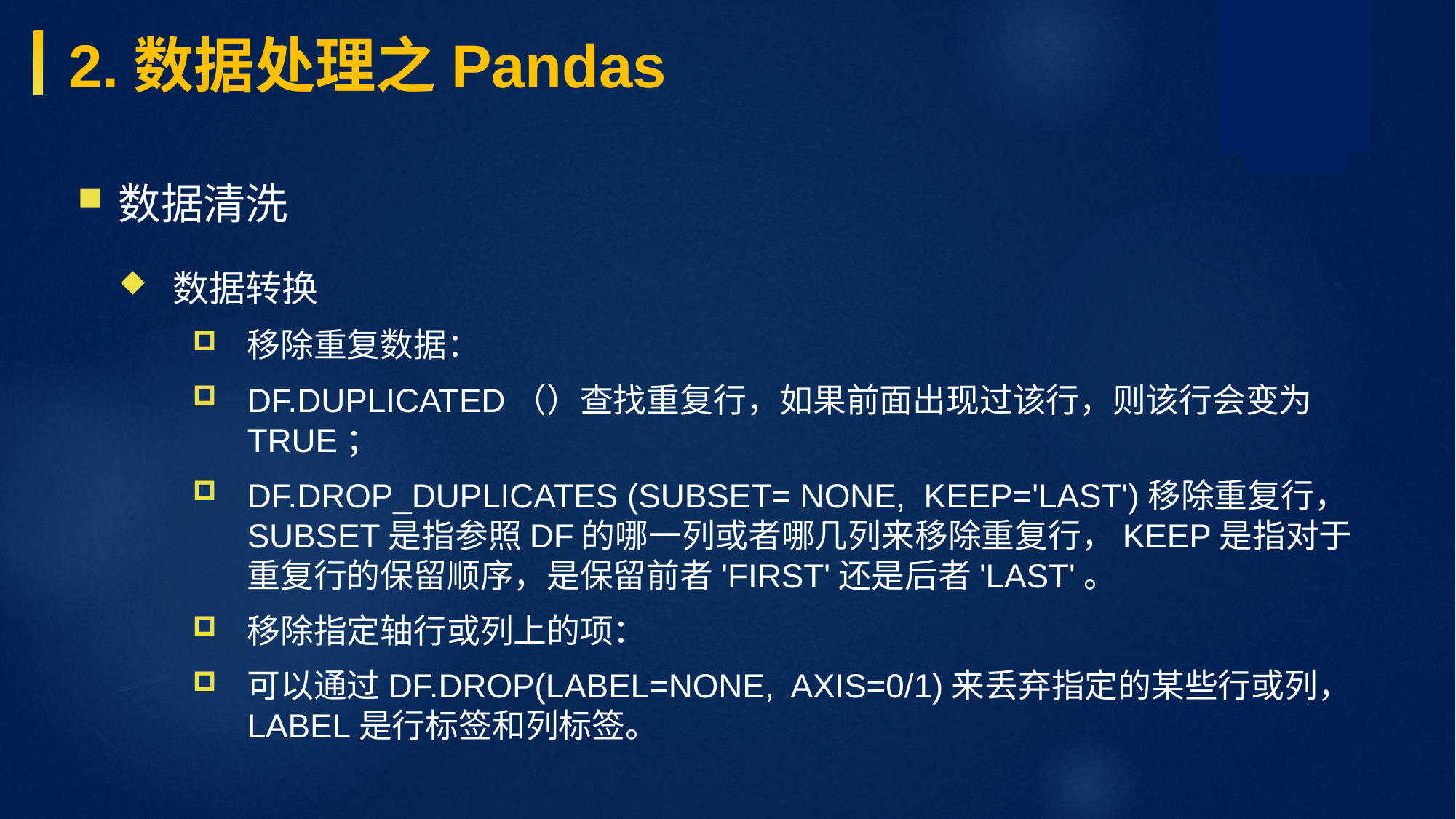

2.数据处理之Pandas
数据清洗
数据转换
移除重复数据：
df.duplicated（）查找重复行，如果前面出现过该行，则该行会变为True；
df.drop_duplicates (subset= None,  keep='last')移除重复行，subset是指参照df的哪一列或者哪几列来移除重复行，keep是指对于重复行的保留顺序，是保留前者'first'还是后者'last'。
移除指定轴行或列上的项：
可以通过df.drop(label=None,  axis=0/1)来丢弃指定的某些行或列，label是行标签和列标签。